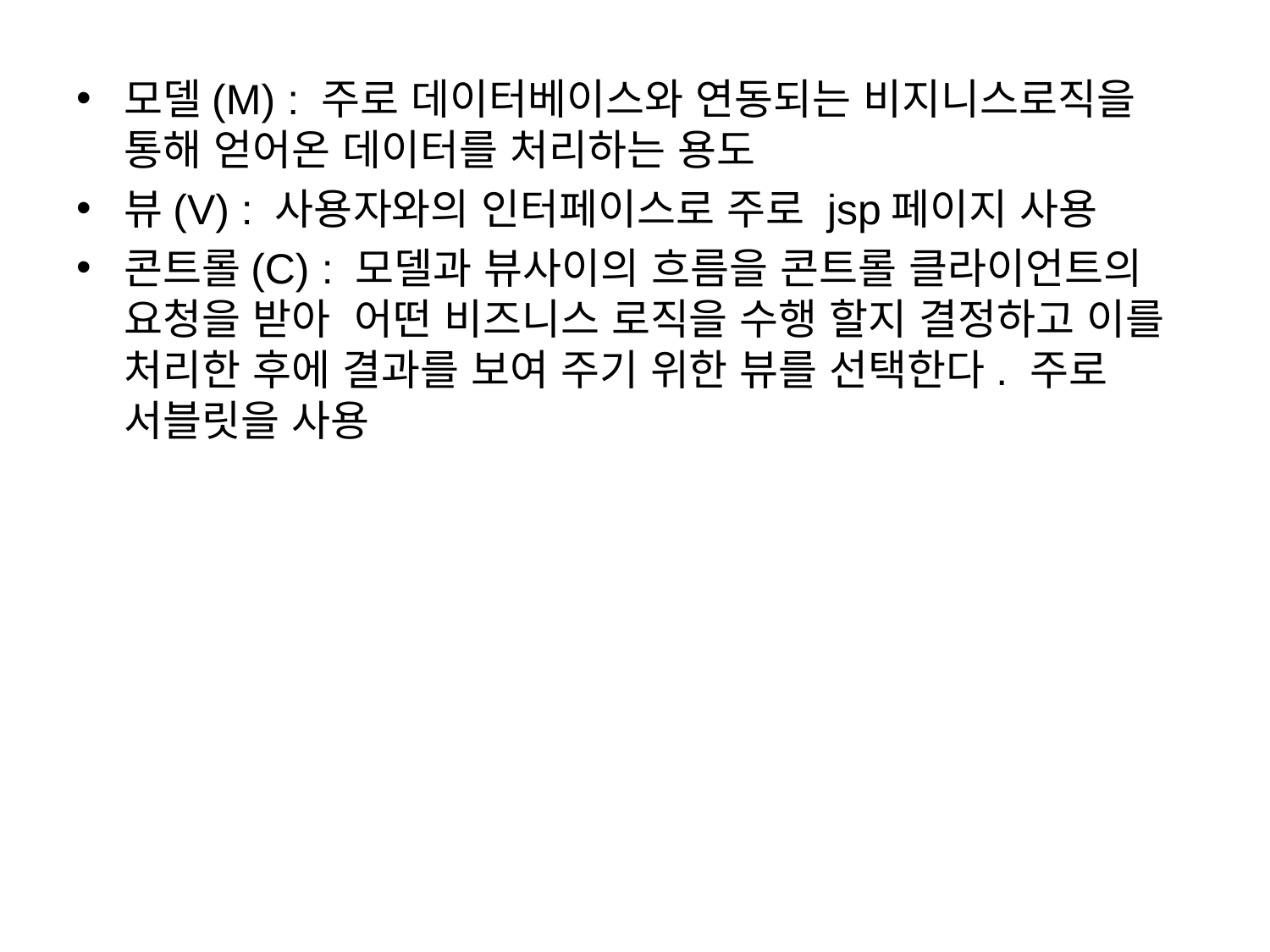

모델(M) : 주로 데이터베이스와 연동되는 비지니스로직을 통해 얻어온 데이터를 처리하는 용도
뷰(V) : 사용자와의 인터페이스로 주로 jsp페이지 사용
콘트롤(C) : 모델과 뷰사이의 흐름을 콘트롤 클라이언트의 요청을 받아  어떤 비즈니스 로직을 수행 할지 결정하고 이를 처리한 후에 결과를 보여 주기 위한 뷰를 선택한다. 주로 서블릿을 사용